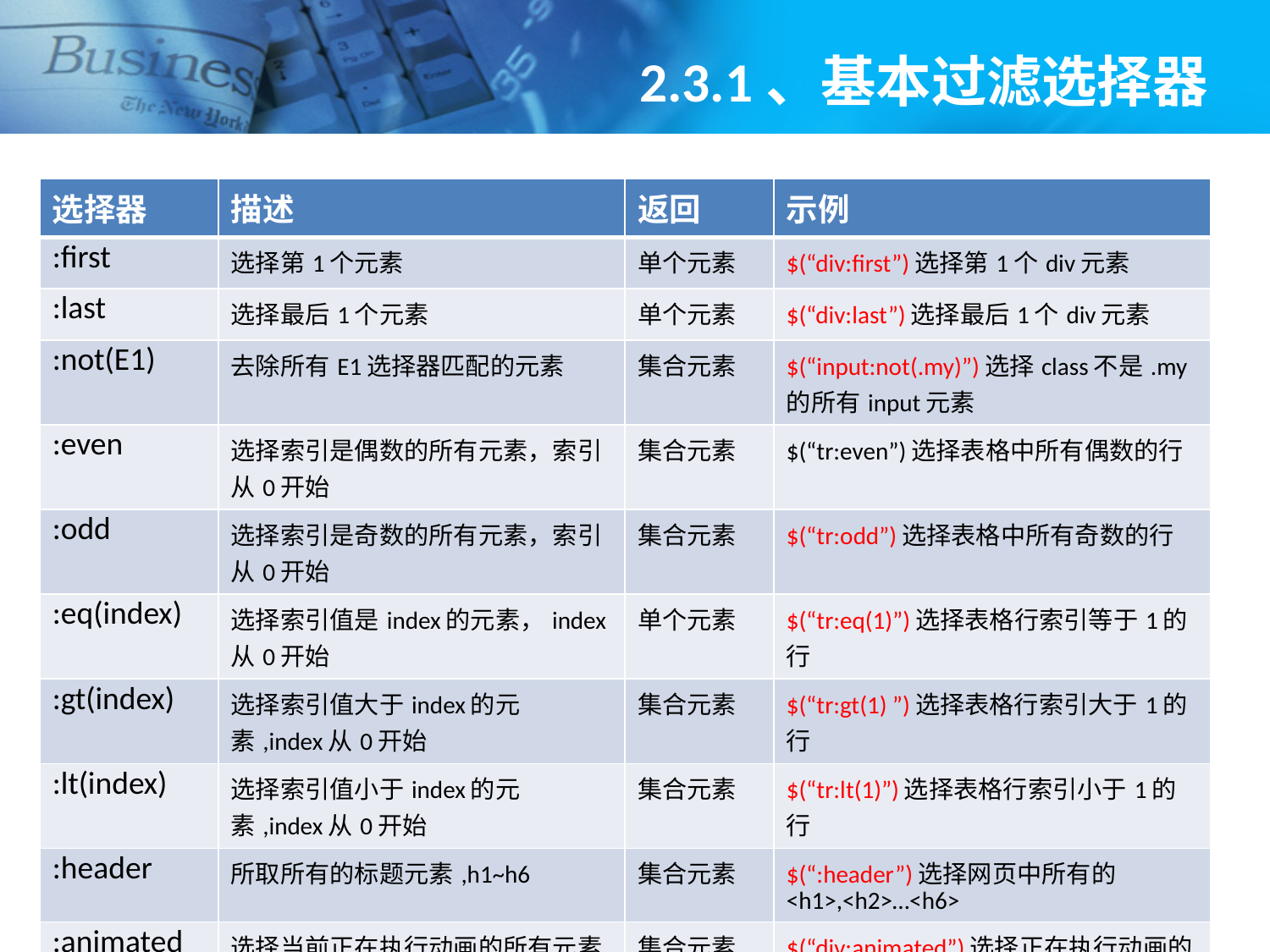

# 2.3.1、基本过滤选择器
| 选择器 | 描述 | 返回 | 示例 |
| --- | --- | --- | --- |
| :first | 选择第1个元素 | 单个元素 | $(“div:first”)选择第1个div元素 |
| :last | 选择最后1个元素 | 单个元素 | $(“div:last”)选择最后1个div元素 |
| :not(E1) | 去除所有E1选择器匹配的元素 | 集合元素 | $(“input:not(.my)”)选择class不是.my的所有input元素 |
| :even | 选择索引是偶数的所有元素，索引从0开始 | 集合元素 | $(“tr:even”)选择表格中所有偶数的行 |
| :odd | 选择索引是奇数的所有元素，索引从0开始 | 集合元素 | $(“tr:odd”)选择表格中所有奇数的行 |
| :eq(index) | 选择索引值是index的元素，index从0开始 | 单个元素 | $(“tr:eq(1)”)选择表格行索引等于1的行 |
| :gt(index) | 选择索引值大于index的元素,index从0开始 | 集合元素 | $(“tr:gt(1) ”)选择表格行索引大于1的行 |
| :lt(index) | 选择索引值小于index的元素,index从0开始 | 集合元素 | $(“tr:lt(1)”)选择表格行索引小于1的行 |
| :header | 所取所有的标题元素,h1~h6 | 集合元素 | $(“:header”)选择网页中所有的<h1>,<h2>…<h6> |
| :animated | 选择当前正在执行动画的所有元素 | 集合元素 | $(“div:animated”)选择正在执行动画的div元素 |